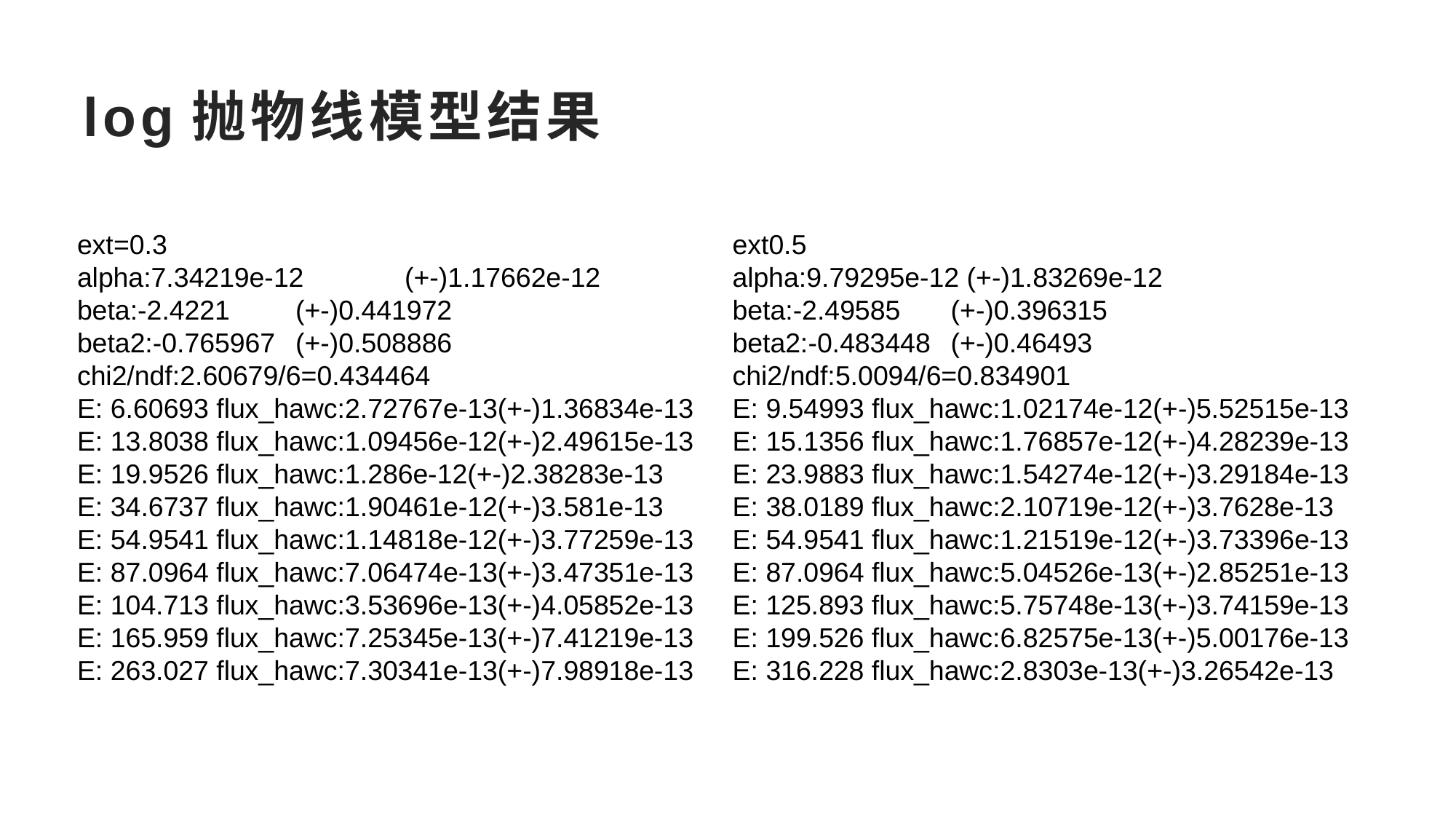

# log抛物线模型结果
ext=0.3
alpha:7.34219e-12	(+-)1.17662e-12
beta:-2.4221	(+-)0.441972
beta2:-0.765967	(+-)0.508886
chi2/ndf:2.60679/6=0.434464
E: 6.60693 flux_hawc:2.72767e-13(+-)1.36834e-13
E: 13.8038 flux_hawc:1.09456e-12(+-)2.49615e-13
E: 19.9526 flux_hawc:1.286e-12(+-)2.38283e-13
E: 34.6737 flux_hawc:1.90461e-12(+-)3.581e-13
E: 54.9541 flux_hawc:1.14818e-12(+-)3.77259e-13
E: 87.0964 flux_hawc:7.06474e-13(+-)3.47351e-13
E: 104.713 flux_hawc:3.53696e-13(+-)4.05852e-13
E: 165.959 flux_hawc:7.25345e-13(+-)7.41219e-13
E: 263.027 flux_hawc:7.30341e-13(+-)7.98918e-13
ext0.5
alpha:9.79295e-12 (+-)1.83269e-12
beta:-2.49585	(+-)0.396315
beta2:-0.483448	(+-)0.46493
chi2/ndf:5.0094/6=0.834901
E: 9.54993 flux_hawc:1.02174e-12(+-)5.52515e-13
E: 15.1356 flux_hawc:1.76857e-12(+-)4.28239e-13
E: 23.9883 flux_hawc:1.54274e-12(+-)3.29184e-13
E: 38.0189 flux_hawc:2.10719e-12(+-)3.7628e-13
E: 54.9541 flux_hawc:1.21519e-12(+-)3.73396e-13
E: 87.0964 flux_hawc:5.04526e-13(+-)2.85251e-13
E: 125.893 flux_hawc:5.75748e-13(+-)3.74159e-13
E: 199.526 flux_hawc:6.82575e-13(+-)5.00176e-13
E: 316.228 flux_hawc:2.8303e-13(+-)3.26542e-13